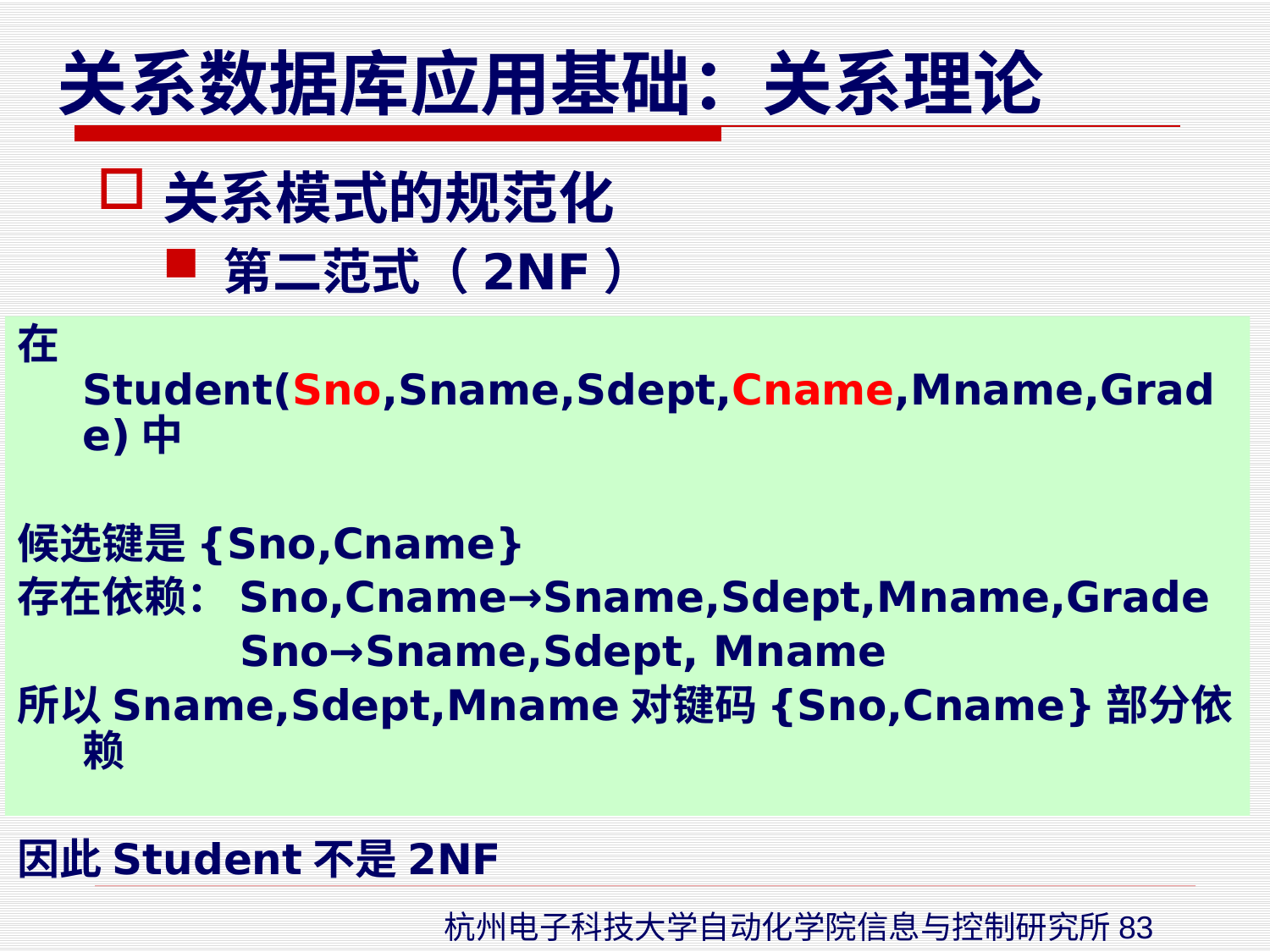

关系模式的规范化
第二范式（2NF）
在Student(Sno,Sname,Sdept,Cname,Mname,Grade)中

候选键是{Sno,Cname}
存在依赖：Sno,Cname→Sname,Sdept,Mname,Grade
               Sno→Sname,Sdept, Mname
所以Sname,Sdept,Mname对键码{Sno,Cname}部分依赖

因此Student不是2NF